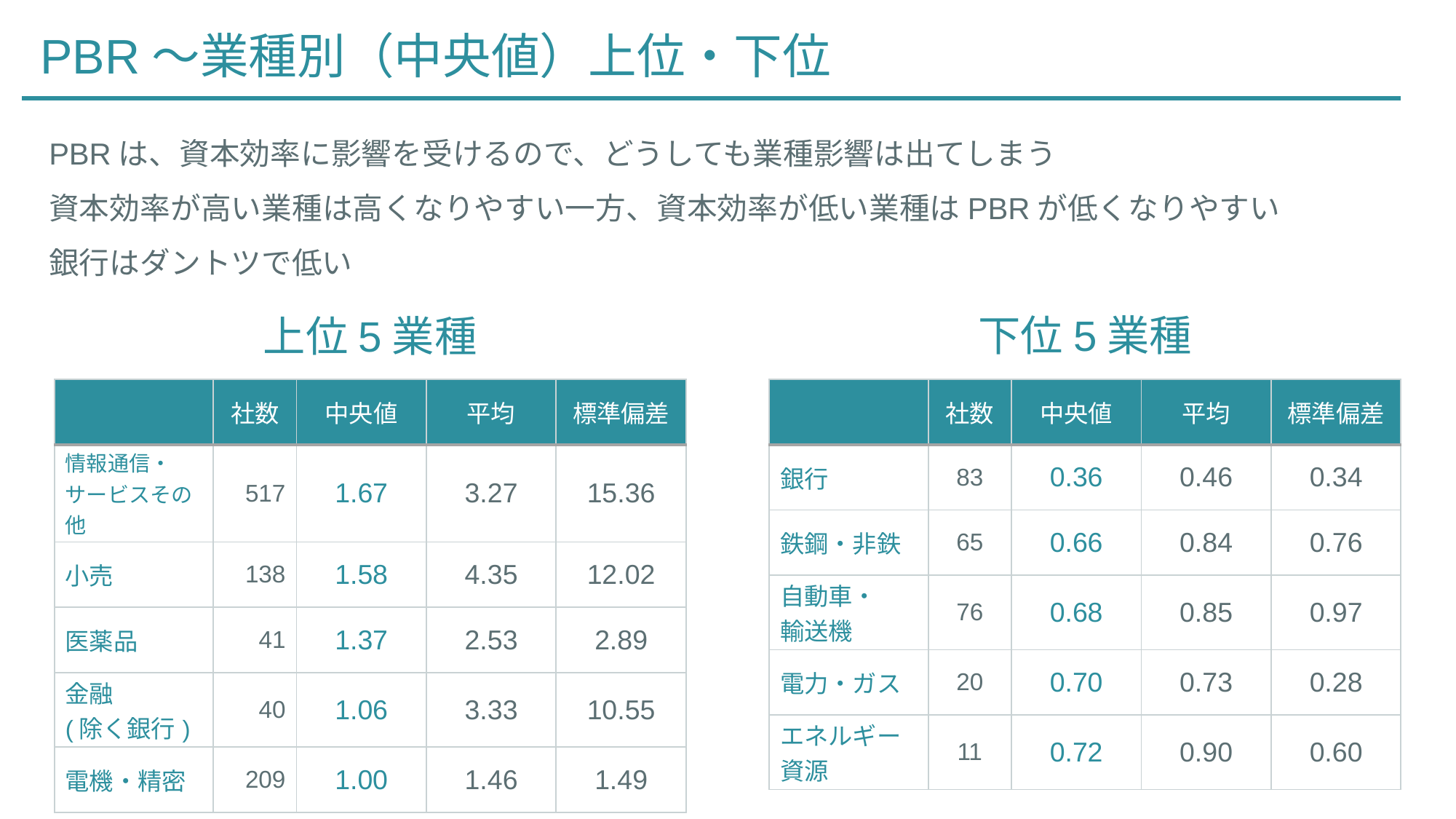

PBR〜業種別（中央値）上位・下位
PBRは、資本効率に影響を受けるので、どうしても業種影響は出てしまう
資本効率が高い業種は高くなりやすい一方、資本効率が低い業種はPBRが低くなりやすい
銀行はダントツで低い
下位5業種
上位5業種
|  | 社数 | 中央値 | 平均 | 標準偏差 |
| --- | --- | --- | --- | --- |
| 情報通信・ サービスその他 | 517 | 1.67 | 3.27 | 15.36 |
| 小売 | 138 | 1.58 | 4.35 | 12.02 |
| 医薬品 | 41 | 1.37 | 2.53 | 2.89 |
| 金融 (除く銀行) | 40 | 1.06 | 3.33 | 10.55 |
| 電機・精密 | 209 | 1.00 | 1.46 | 1.49 |
|  | 社数 | 中央値 | 平均 | 標準偏差 |
| --- | --- | --- | --- | --- |
| 銀行 | 83 | 0.36 | 0.46 | 0.34 |
| 鉄鋼・非鉄 | 65 | 0.66 | 0.84 | 0.76 |
| 自動車・ 輸送機 | 76 | 0.68 | 0.85 | 0.97 |
| 電力・ガス | 20 | 0.70 | 0.73 | 0.28 |
| エネルギー 資源 | 11 | 0.72 | 0.90 | 0.60 |